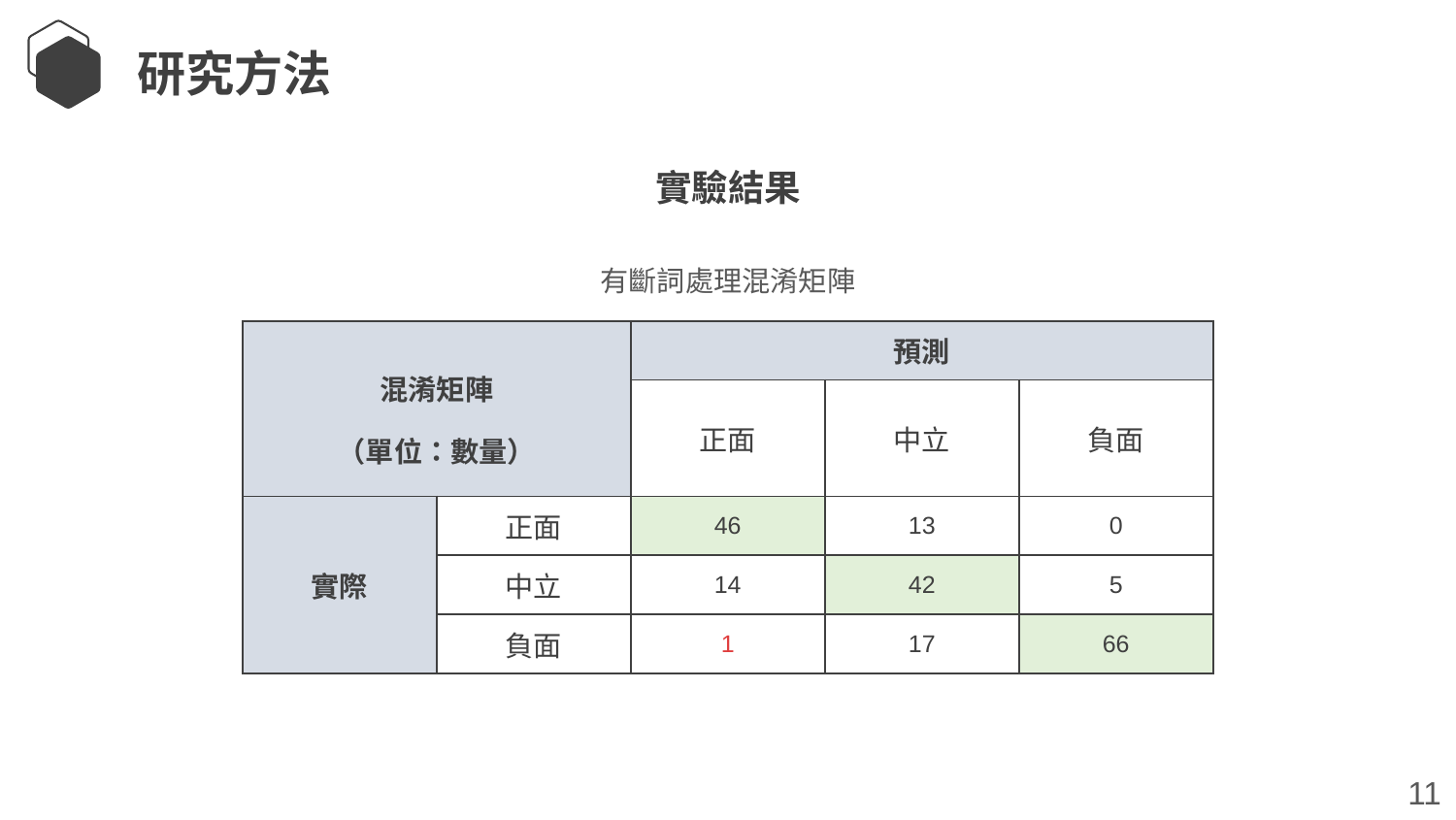

研究方法
實驗結果
有斷詞處理混淆矩陣
| 混淆矩陣 （單位：數量） |  | 預測 |  |  |
| --- | --- | --- | --- | --- |
|  |  | 正面 | 中立 | 負面 |
| 實際 | 正面 | 46 | 13 | 0 |
|  | 中立 | 14 | 42 | 5 |
|  | 負面 | 1 | 17 | 66 |
11